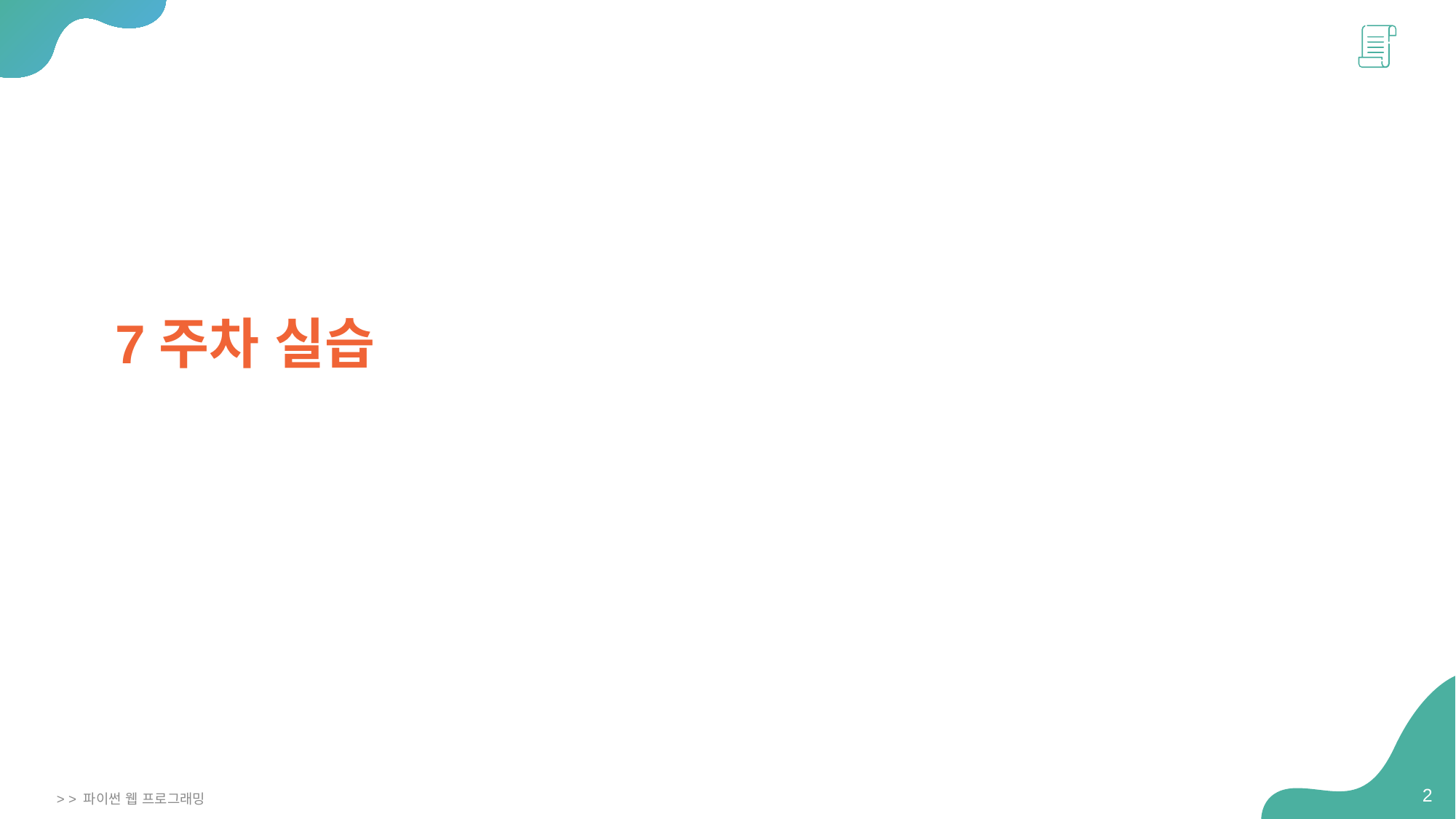

7주차 실습
2
> > 파이썬 웹 프로그래밍